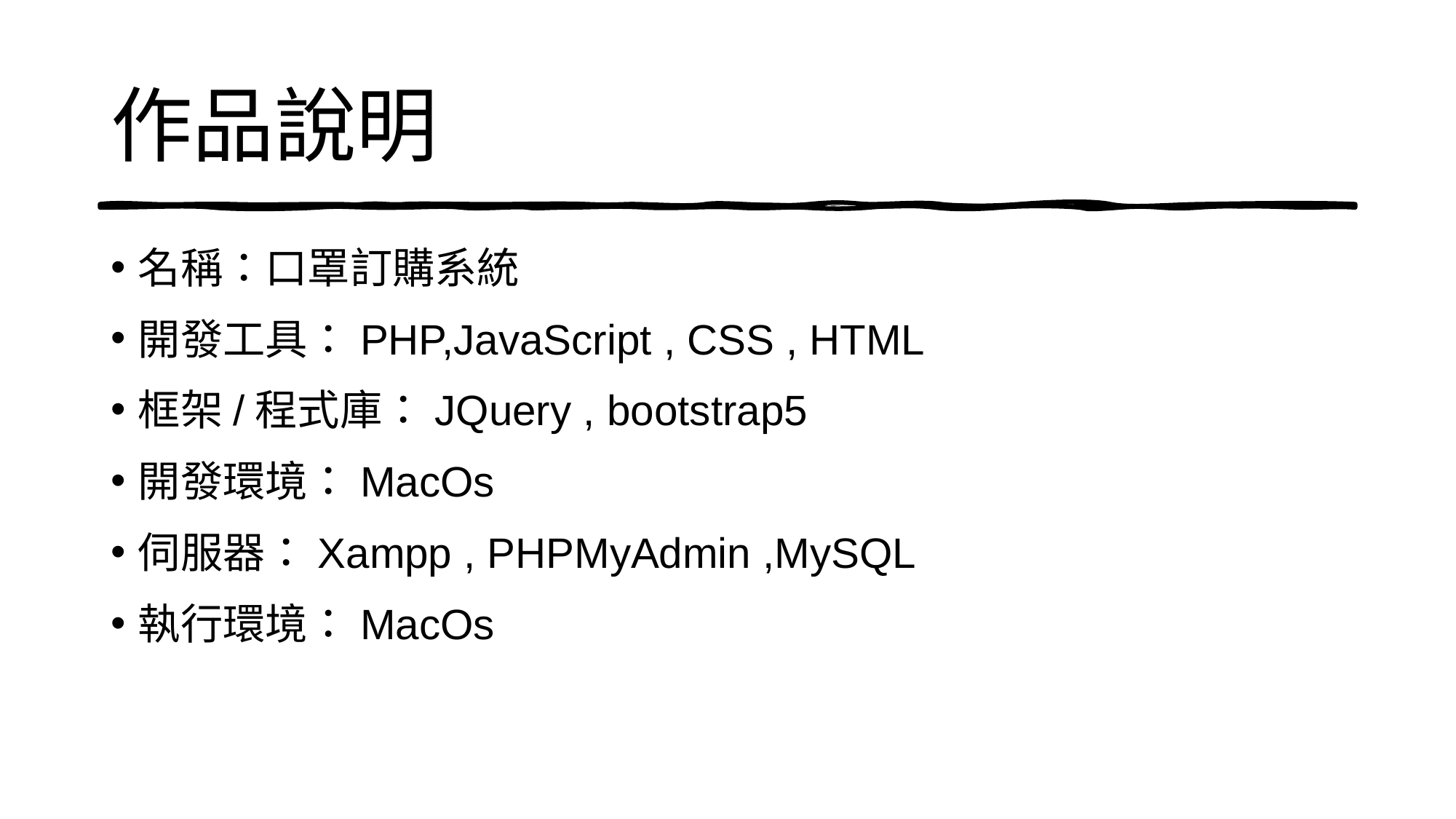

# 作品說明
名稱：口罩訂購系統
開發工具：PHP,JavaScript , CSS , HTML
框架/程式庫：JQuery , bootstrap5
開發環境：MacOs
伺服器：Xampp , PHPMyAdmin ,MySQL
執行環境：MacOs